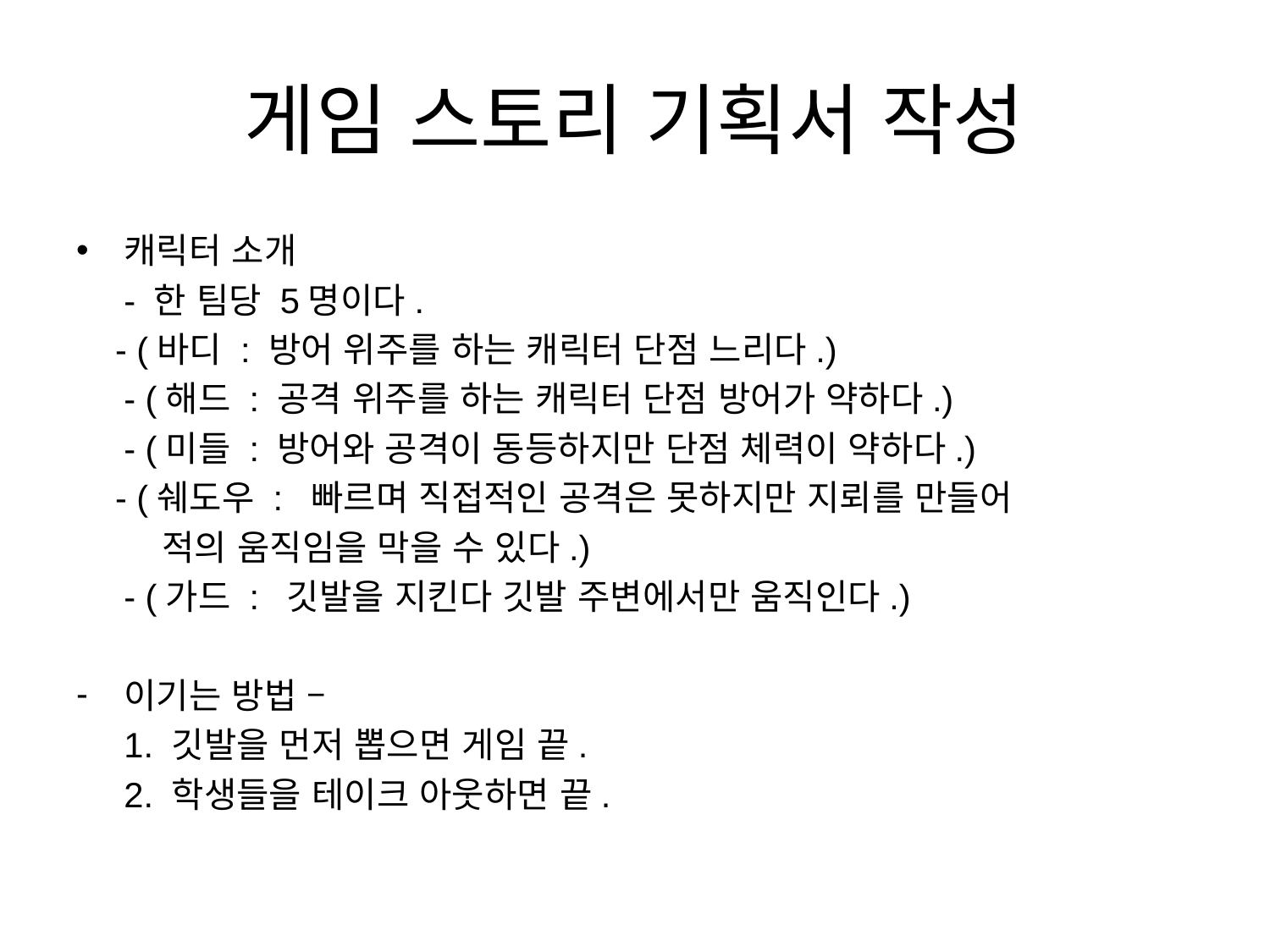

# 게임 스토리 기획서 작성
캐릭터 소개
	- 한 팀당 5명이다.
    - (바디 : 방어 위주를 하는 캐릭터 단점 느리다.)
	- (해드 : 공격 위주를 하는 캐릭터 단점 방어가 약하다.)
	- (미들 : 방어와 공격이 동등하지만 단점 체력이 약하다.)
    - (쉐도우 :  빠르며 직접적인 공격은 못하지만 지뢰를 만들어
	   적의 움직임을 막을 수 있다.)
	- (가드 :  깃발을 지킨다 깃발 주변에서만 움직인다.)

이기는 방법 –
	1. 깃발을 먼저 뽑으면 게임 끝.
	2. 학생들을 테이크 아웃하면 끝.